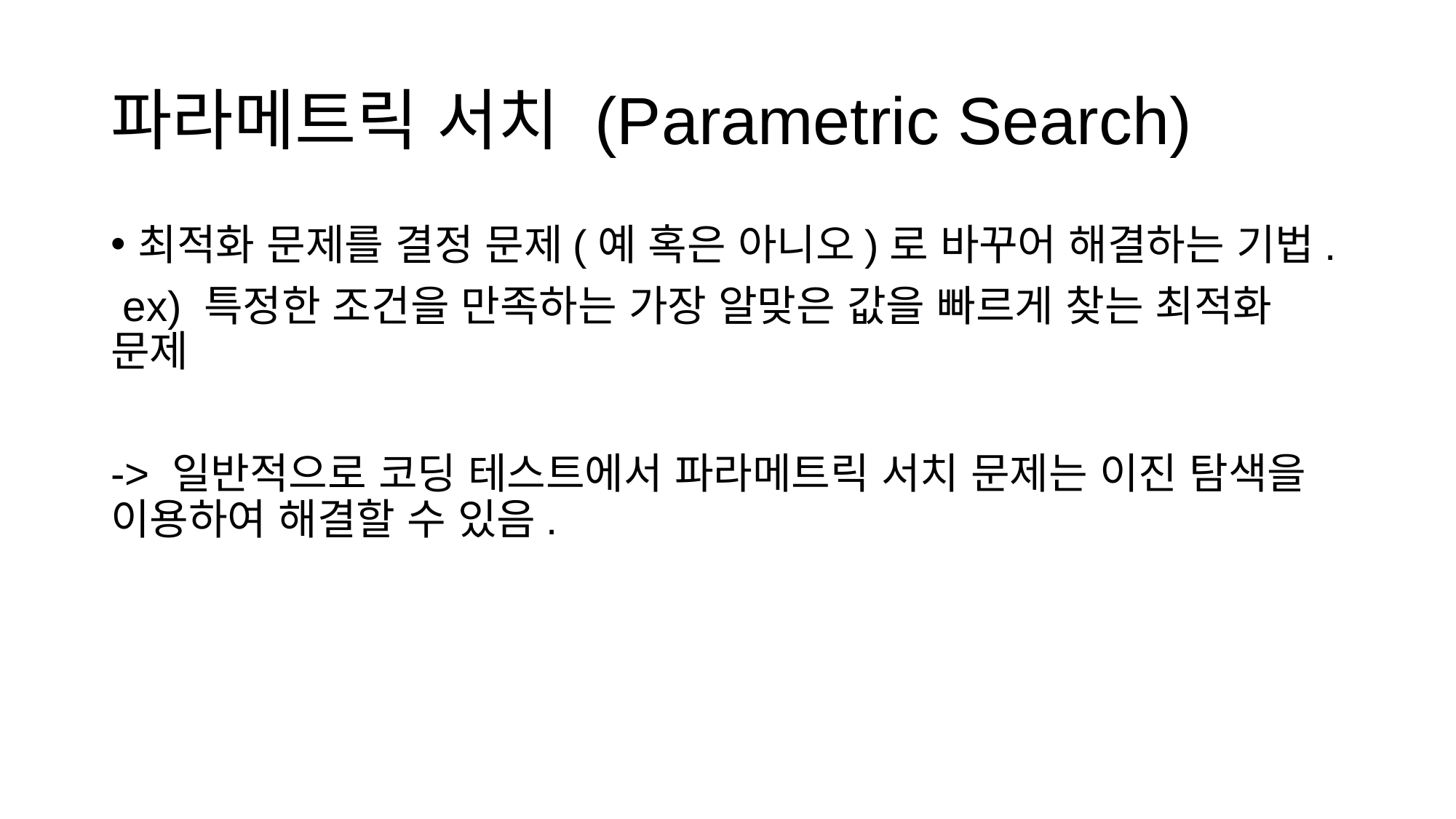

# 파라메트릭 서치 (Parametric Search)
최적화 문제를 결정 문제(예 혹은 아니오)로 바꾸어 해결하는 기법.
 ex) 특정한 조건을 만족하는 가장 알맞은 값을 빠르게 찾는 최적화 문제

-> 일반적으로 코딩 테스트에서 파라메트릭 서치 문제는 이진 탐색을 이용하여 해결할 수 있음.